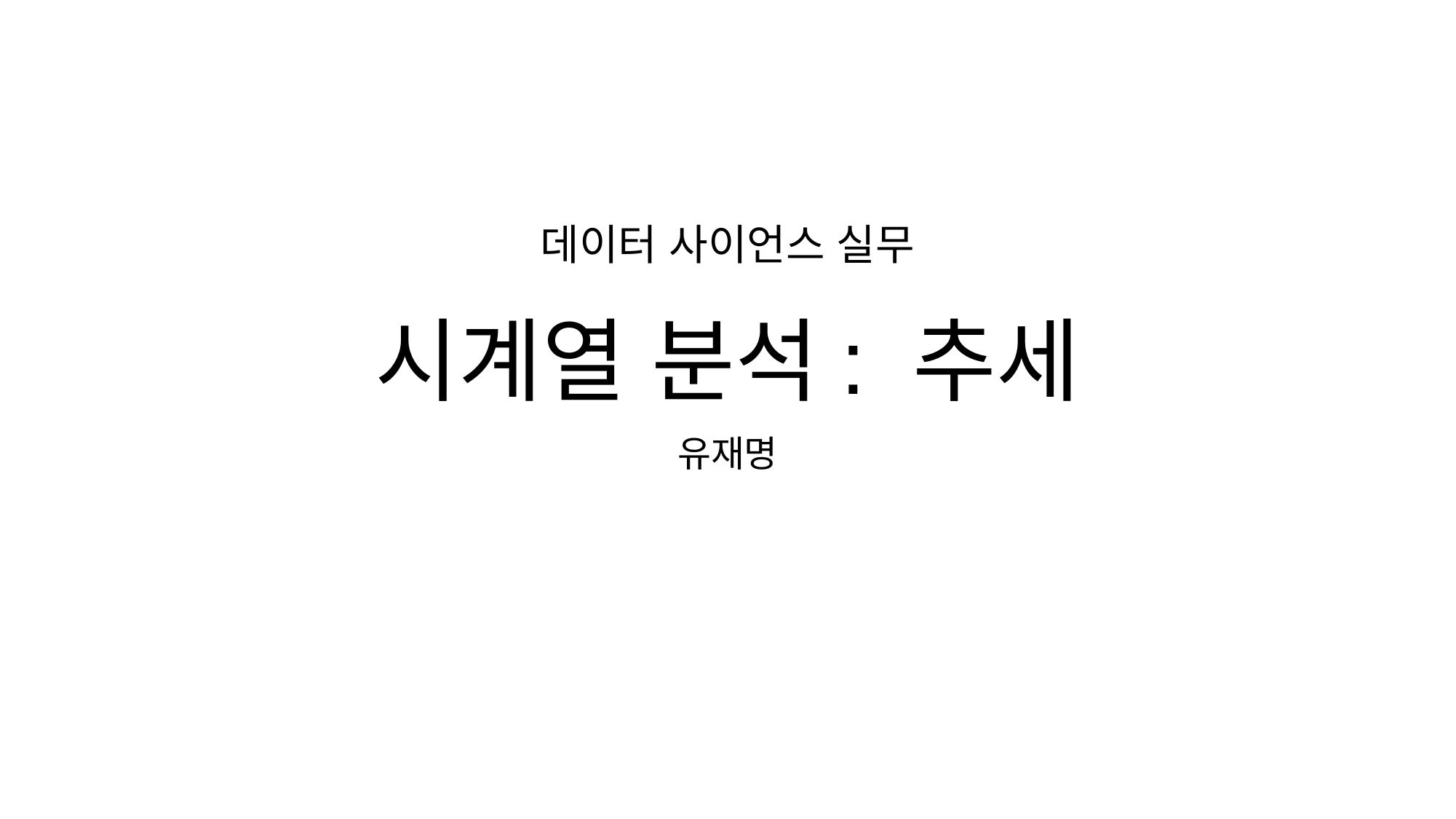

# 데이터 사이언스 실무 시계열 분석: 추세
유재명